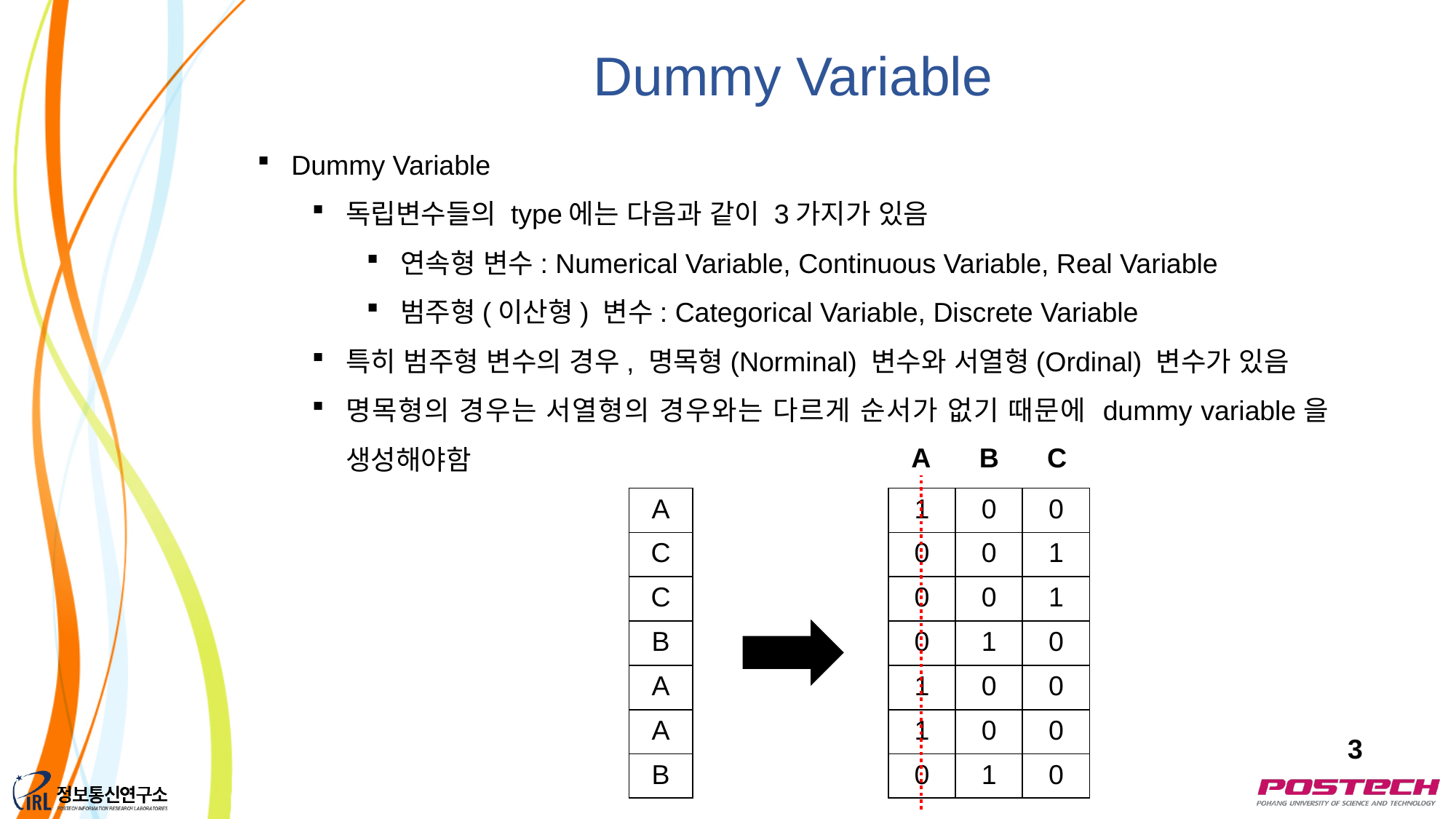

Dummy Variable
Dummy Variable
독립변수들의 type에는 다음과 같이 3가지가 있음
연속형 변수: Numerical Variable, Continuous Variable, Real Variable
범주형(이산형) 변수: Categorical Variable, Discrete Variable
특히 범주형 변수의 경우, 명목형(Norminal) 변수와 서열형(Ordinal) 변수가 있음
명목형의 경우는 서열형의 경우와는 다르게 순서가 없기 때문에 dummy variable을 생성해야함
A
B
C
| A |
| --- |
| C |
| C |
| B |
| A |
| A |
| B |
| 1 | 0 | 0 |
| --- | --- | --- |
| 0 | 0 | 1 |
| 0 | 0 | 1 |
| 0 | 1 | 0 |
| 1 | 0 | 0 |
| 1 | 0 | 0 |
| 0 | 1 | 0 |